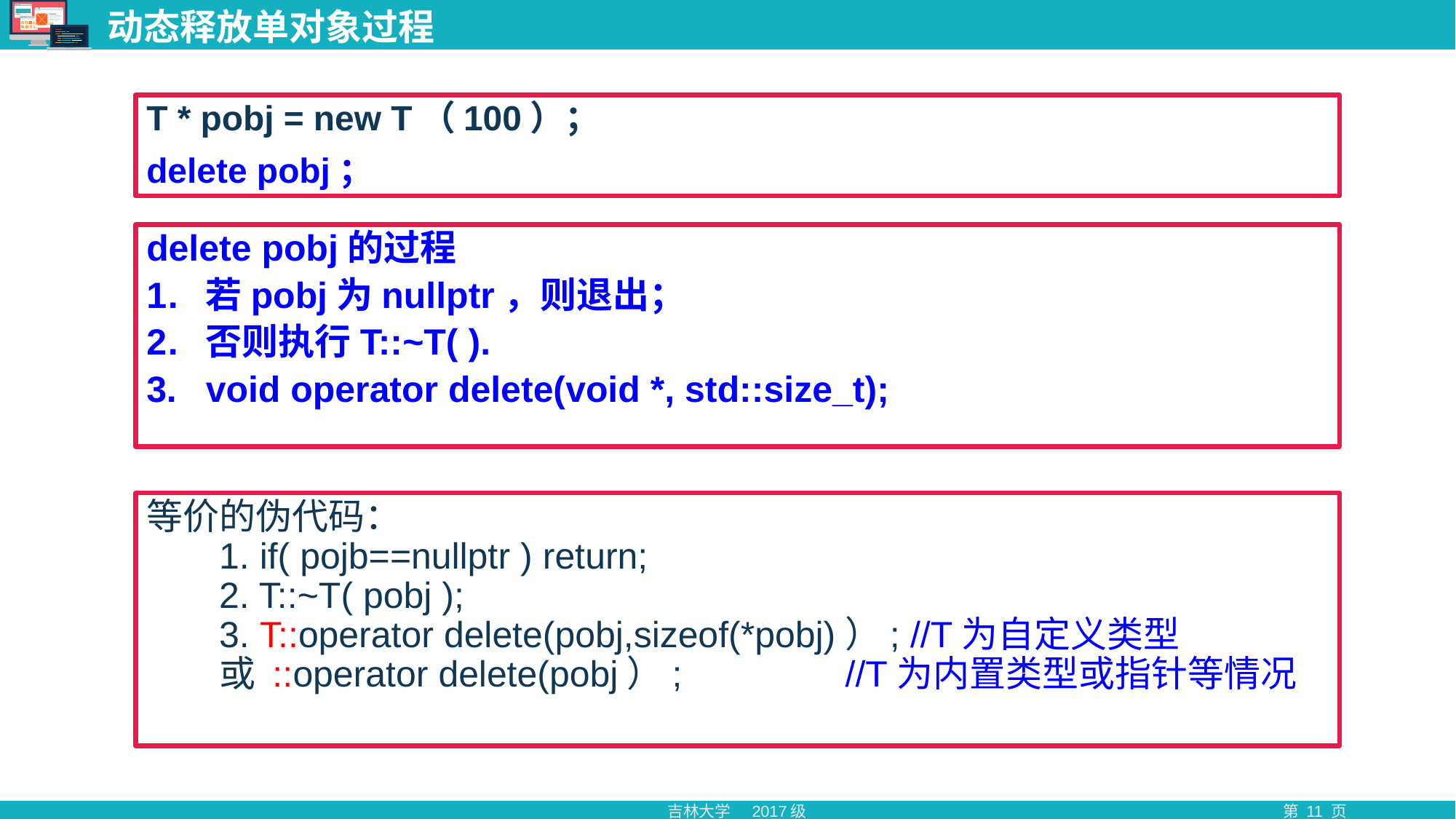

# 动态释放单对象过程
T * pobj = new T（100）；
delete pobj；
delete pobj的过程
若pobj为nullptr，则退出；
否则执行T::~T( ).
void operator delete(void *, std::size_t);
等价的伪代码：
1. if( pojb==nullptr ) return;
2. T::~T( pobj );
3. T::operator delete(pobj,sizeof(*pobj)）; //T为自定义类型
或 ::operator delete(pobj）;                //T为内置类型或指针等情况